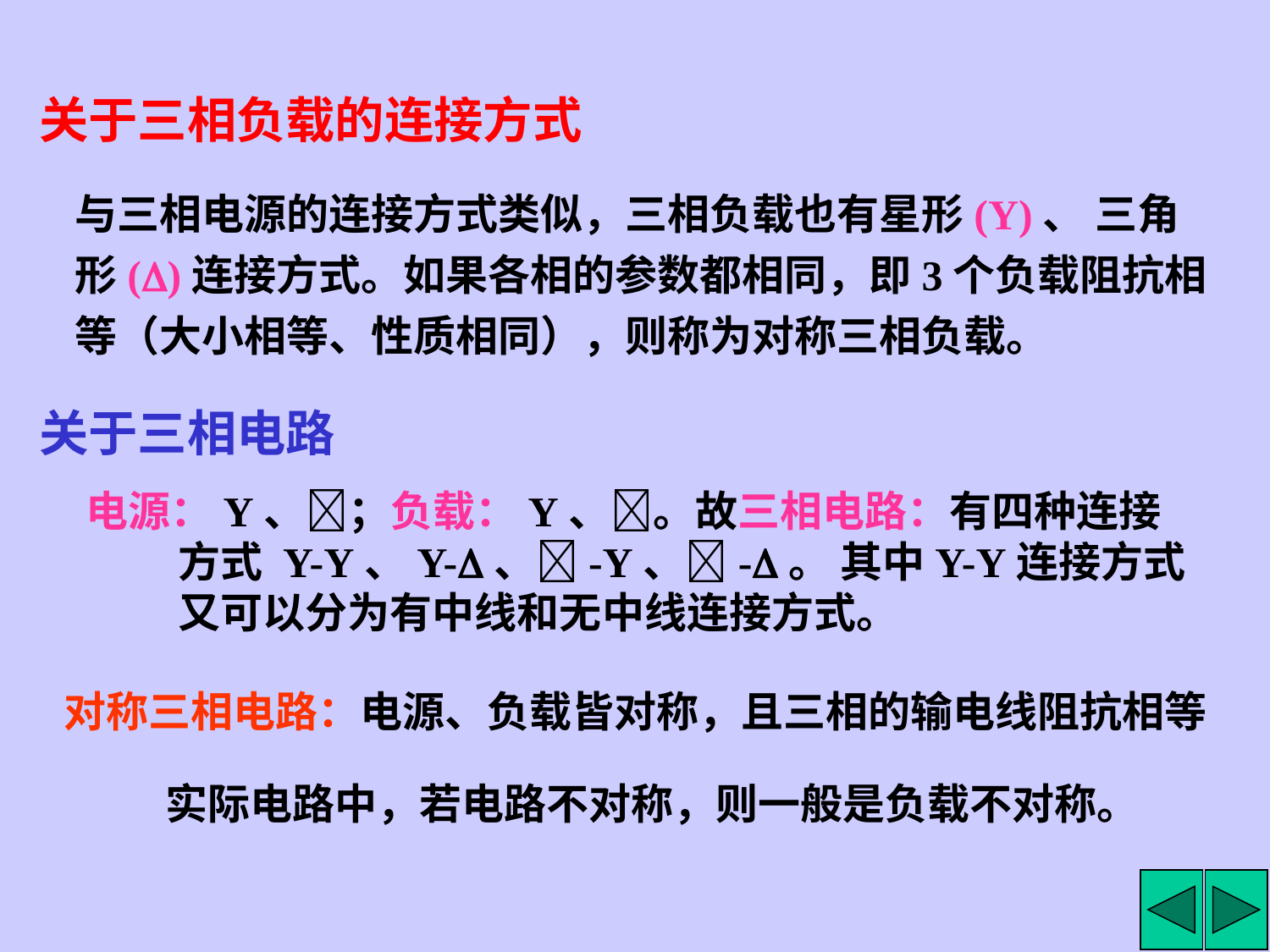

关于三相负载的连接方式
与三相电源的连接方式类似，三相负载也有星形(Y)、 三角形(Δ)连接方式。如果各相的参数都相同，即3个负载阻抗相等（大小相等、性质相同），则称为对称三相负载。
关于三相电路
电源：Y、Δ；负载：Y、Δ。故三相电路：有四种连接方式 Y-Y、Y-Δ、Δ-Y、Δ-Δ。 其中Y-Y连接方式又可以分为有中线和无中线连接方式。
对称三相电路：电源、负载皆对称，且三相的输电线阻抗相等
实际电路中，若电路不对称，则一般是负载不对称。